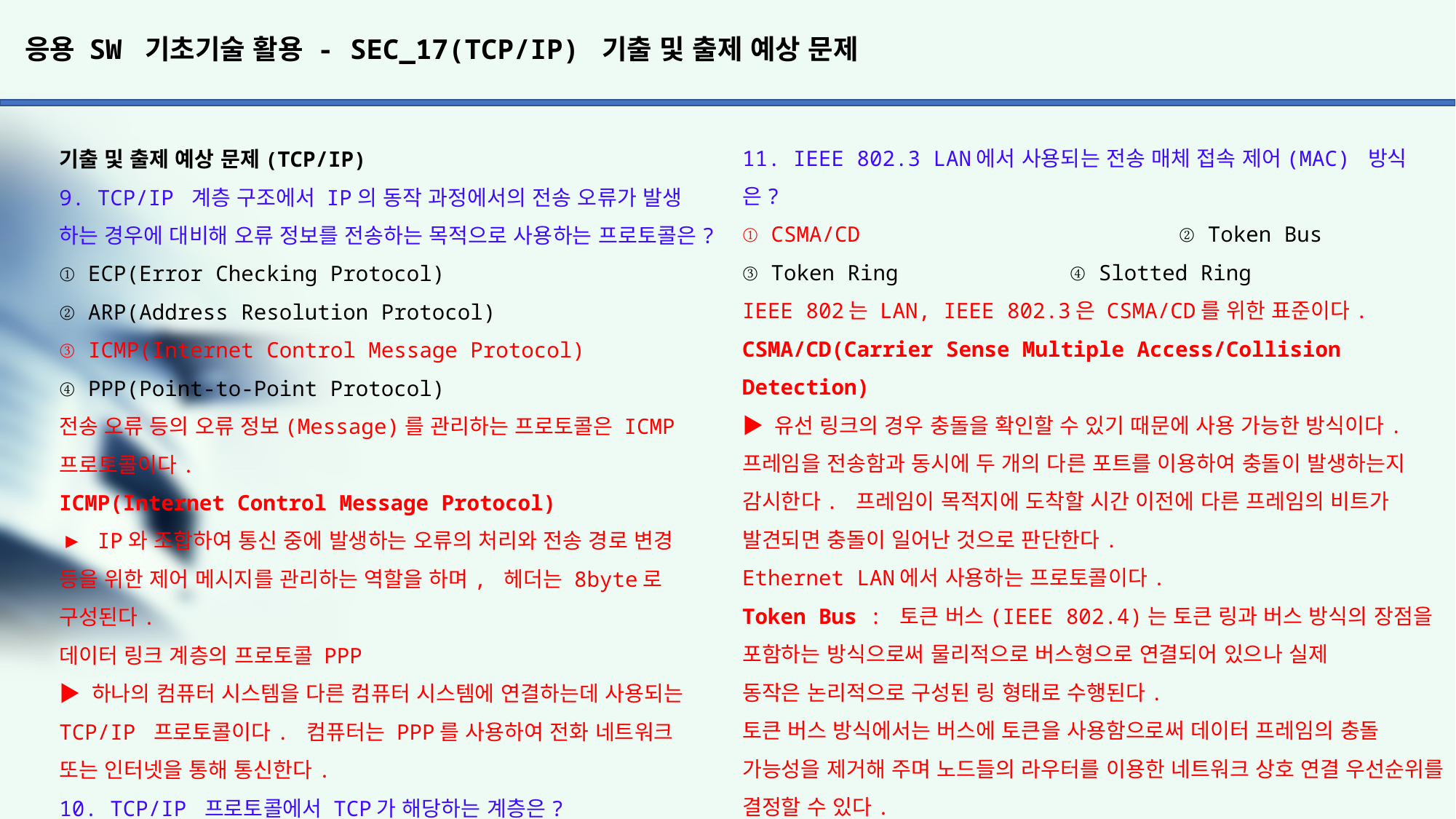

# 응용 SW 기초기술 활용 - SEC_17(TCP/IP) 기출 및 출제 예상 문제
11. IEEE 802.3 LAN에서 사용되는 전송 매체 접속 제어(MAC) 방식은?
① CSMA/CD			② Token Bus
③ Token Ring 		④ Slotted Ring
IEEE 802는 LAN, IEEE 802.3은 CSMA/CD를 위한 표준이다.
CSMA/CD(Carrier Sense Multiple Access/Collision Detection)
▶ 유선 링크의 경우 충돌을 확인할 수 있기 때문에 사용 가능한 방식이다. 프레임을 전송함과 동시에 두 개의 다른 포트를 이용하여 충돌이 발생하는지 감시한다. 프레임이 목적지에 도착할 시간 이전에 다른 프레임의 비트가 발견되면 충돌이 일어난 것으로 판단한다.
Ethernet LAN에서 사용하는 프로토콜이다.
Token Bus : 토큰 버스(IEEE 802.4)는 토큰 링과 버스 방식의 장점을 포함하는 방식으로써 물리적으로 버스형으로 연결되어 있으나 실제
동작은 논리적으로 구성된 링 형태로 수행된다.
토큰 버스 방식에서는 버스에 토큰을 사용함으로써 데이터 프레임의 충돌 가능성을 제거해 주며 노드들의 라우터를 이용한 네트워크 상호 연결 우선순위를 결정할 수 있다.
네트워크에서 말하는 토큰 : 토큰 링 네트워크를 따라 돌아다니는 일련의 특별한 비트열이다. 컴퓨터들은 네트워크에 따라 순환하는 토큰
을 자신이 잡아야 비로소 네트워크에 메시지를 보낼 수 있다. 각 네트워크에는 오직 단 한 개의 토큰만이 존재함으로써, 두 개 이상의 컴퓨터가 동시에 메시지를 전송할 가능성을 사전에 차단한다.
토큰 링(Token Ring) : 근거리 통신망(LAN) 기술은 OSI 모델의 데이터 링크 계층에서 쓰이는 근거리 통신망 프로토콜이다. 1980년대 초반 IBM사에 의해 개발되었고 IEEE 802.5로 표준화 되었다.
Slotted Ring : 데이터가 하나의 전송 매체를 통해 전송 스트림에서 미리 정의된 슬롯들에서 데이터를 전송함으로써 데이터 스테이션들 간의 단방향 데이터 전송을 허용하는 링 네트워크이다.
12. UDP 특성에 해당되는 것은?
① 데이터 전송 후, ACK를 받는다.
② 송신 중에 링크를 유지 관리하므로 신뢰성이 높다.
③ 흐름 제어나 순서 제어가 없어 전송 속도가 빠르다.
④ 제어를 위한 오버헤드가 크다.
ACK(Acknowledgement, 응답 문자) : 기본적으로 ACK는 TCP Header에 포함되어 있는 4바이트 크기의 정수 데이터이며, TCP 통신에서 ACK는
패킷의 도착 여부를 확인하기 위해서 사용된다.
기출 및 출제 예상 문제(TCP/IP)
9. TCP/IP 계층 구조에서 IP의 동작 과정에서의 전송 오류가 발생 하는 경우에 대비해 오류 정보를 전송하는 목적으로 사용하는 프로토콜은?
① ECP(Error Checking Protocol)
② ARP(Address Resolution Protocol)
③ ICMP(Internet Control Message Protocol)
④ PPP(Point-to-Point Protocol)
전송 오류 등의 오류 정보(Message)를 관리하는 프로토콜은 ICMP 프로토콜이다.
ICMP(Internet Control Message Protocol)
▶ IP와 조합하여 통신 중에 발생하는 오류의 처리와 전송 경로 변경 등을 위한 제어 메시지를 관리하는 역할을 하며, 헤더는 8byte로 구성된다.
데이터 링크 계층의 프로토콜 PPP
▶ 하나의 컴퓨터 시스템을 다른 컴퓨터 시스템에 연결하는데 사용되는 TCP/IP 프로토콜이다. 컴퓨터는 PPP를 사용하여 전화 네트워크 또는 인터넷을 통해 통신한다.
10. TCP/IP 프로토콜에서 TCP가 해당하는 계층은?
① 데이터 링크 계층 		 ② 네트워크 계층
③ 트랜스포트 계층		 ④ 세션 계층